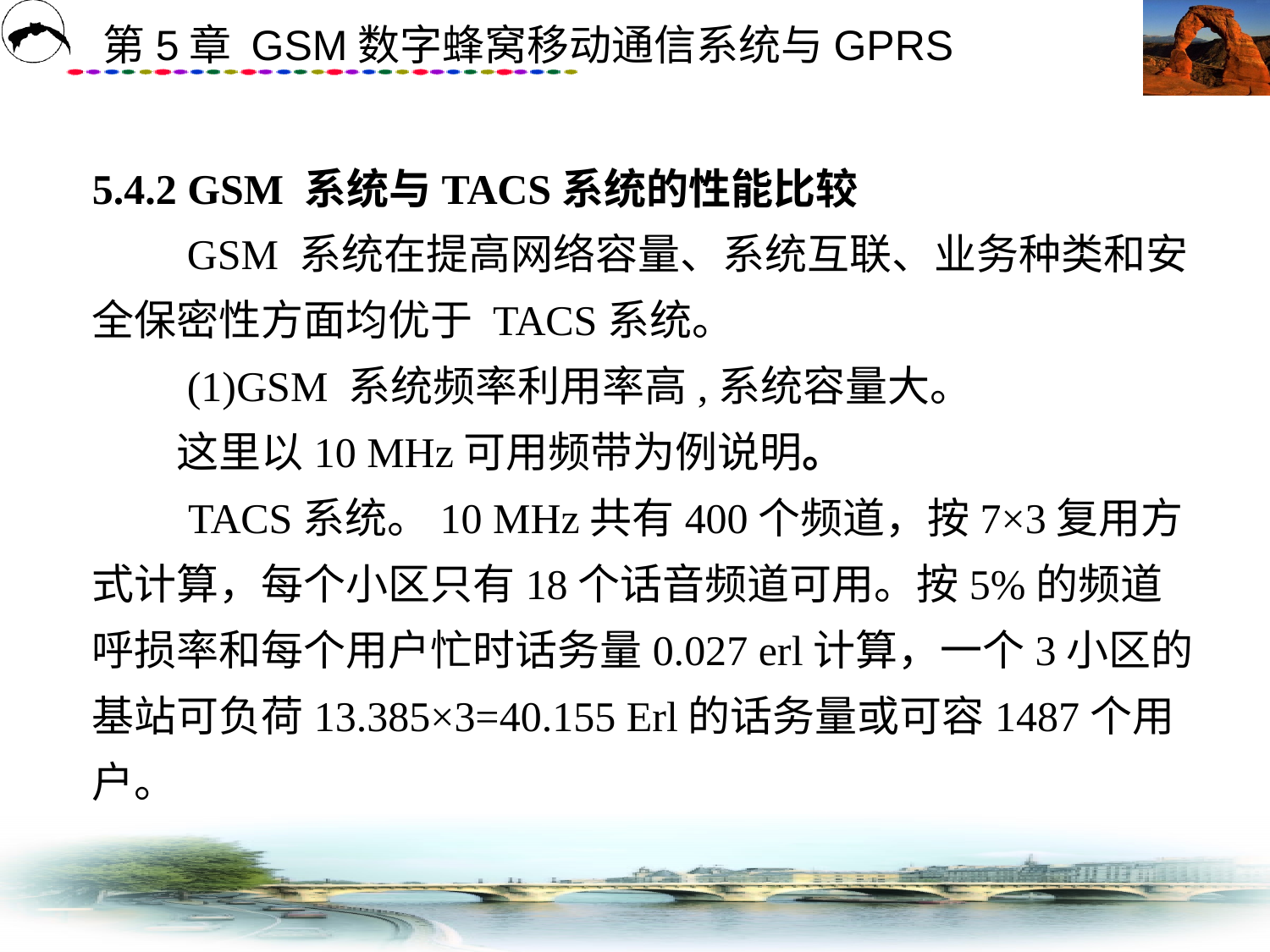

# 5.4.2 GSM 系统与TACS系统的性能比较 　　GSM 系统在提高网络容量、系统互联、业务种类和安全保密性方面均优于 TACS系统。 　　(1)GSM 系统频率利用率高,系统容量大。 　　这里以10 MHz可用频带为例说明。 TACS系统。10 MHz共有400个频道，按7×3复用方式计算，每个小区只有18个话音频道可用。按5%的频道呼损率和每个用户忙时话务量0.027 erl计算，一个3小区的基站可负荷13.385×3=40.155 Erl的话务量或可容1487个用户。